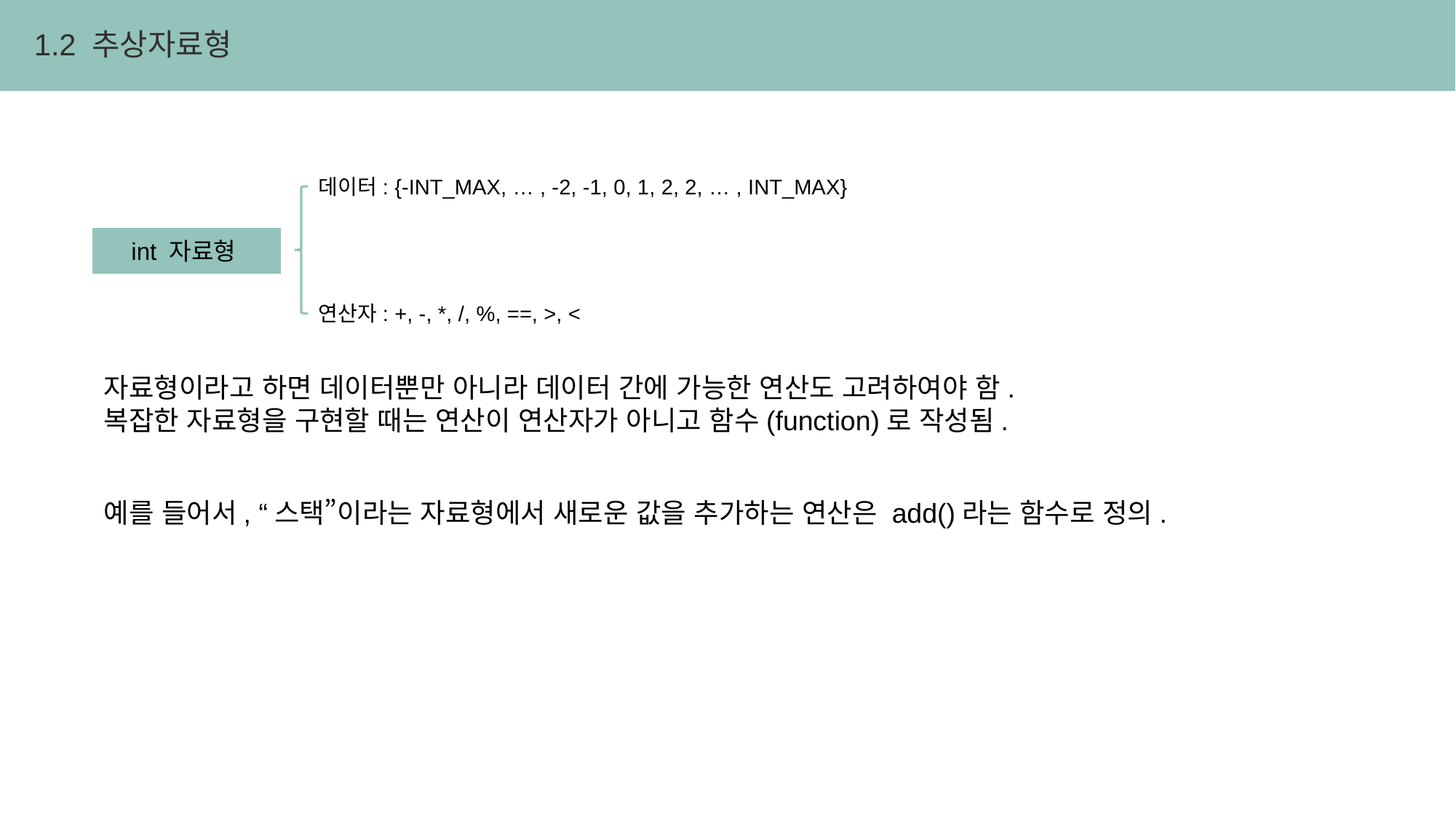

1.2 추상자료형
데이터: {-INT_MAX, … , -2, -1, 0, 1, 2, 2, … , INT_MAX}

int 자료형
연산자: +, -, *, /, %, ==, >, <
자료형이라고 하면 데이터뿐만 아니라 데이터 간에 가능한 연산도 고려하여야 함.
복잡한 자료형을 구현할 때는 연산이 연산자가 아니고 함수(function)로 작성됨.
예를 들어서, “스택”이라는 자료형에서 새로운 값을 추가하는 연산은 add()라는 함수로 정의.